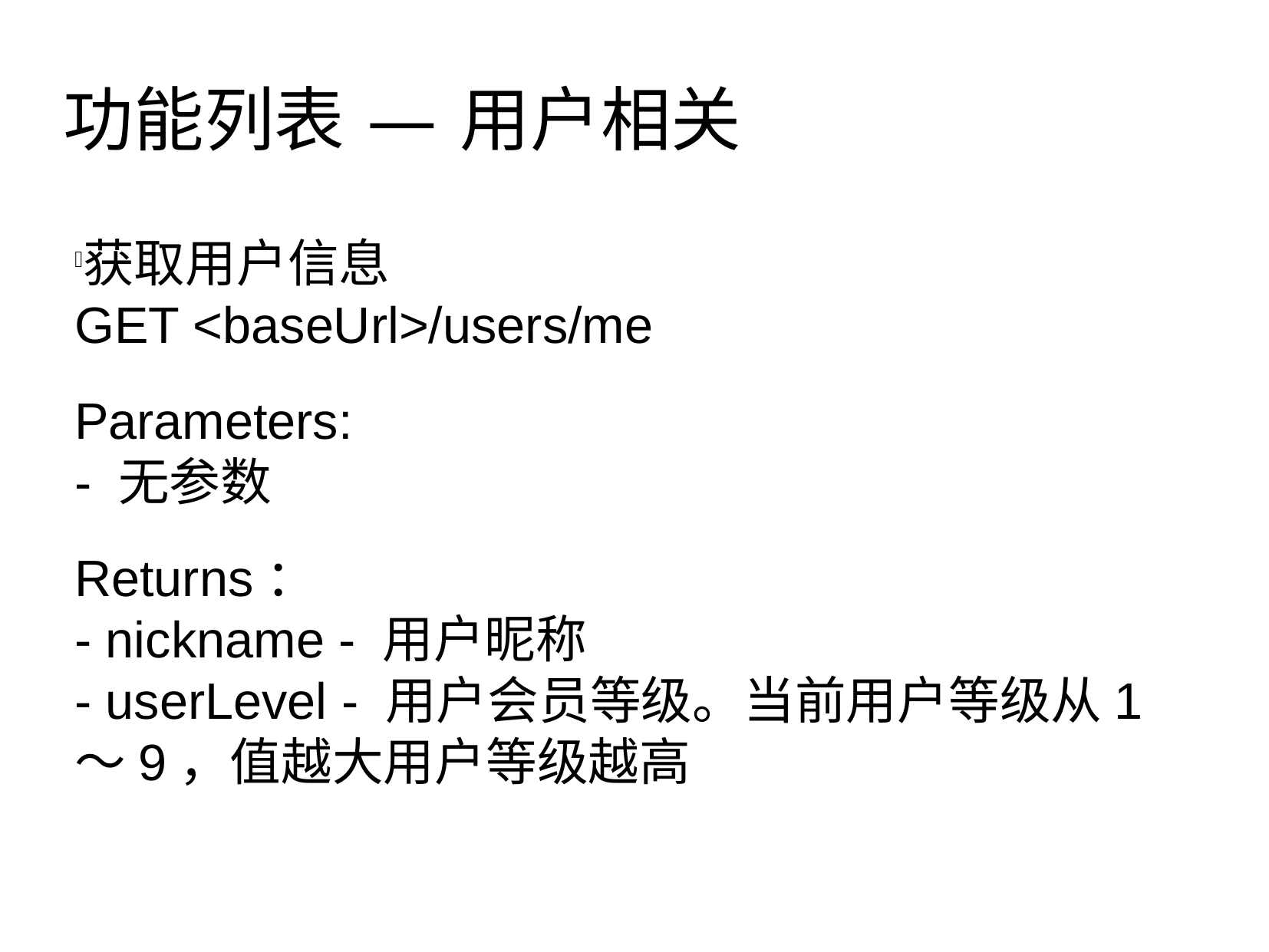

功能列表 — 用户相关
获取用户信息
GET <baseUrl>/users/me

Parameters:
- 无参数

Returns：
- nickname - 用户昵称
- userLevel - 用户会员等级。当前用户等级从1～9，值越大用户等级越高